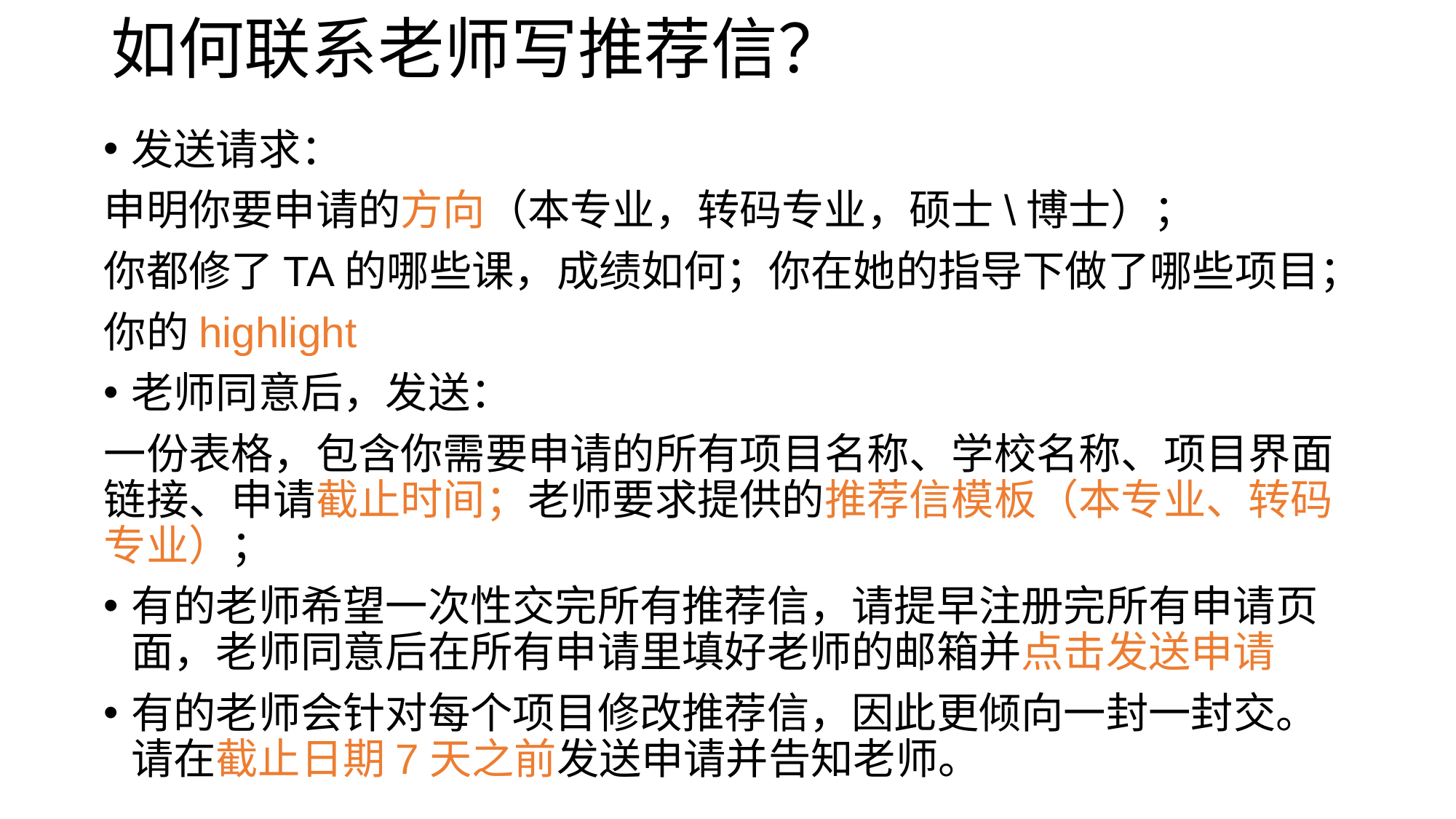

# 如何联系老师写推荐信？
发送请求：
申明你要申请的方向（本专业，转码专业，硕士\博士）；
你都修了TA的哪些课，成绩如何；你在她的指导下做了哪些项目；
你的highlight
老师同意后，发送：
一份表格，包含你需要申请的所有项目名称、学校名称、项目界面链接、申请截止时间；老师要求提供的推荐信模板（本专业、转码专业）；
有的老师希望一次性交完所有推荐信，请提早注册完所有申请页面，老师同意后在所有申请里填好老师的邮箱并点击发送申请
有的老师会针对每个项目修改推荐信，因此更倾向一封一封交。请在截止日期7天之前发送申请并告知老师。